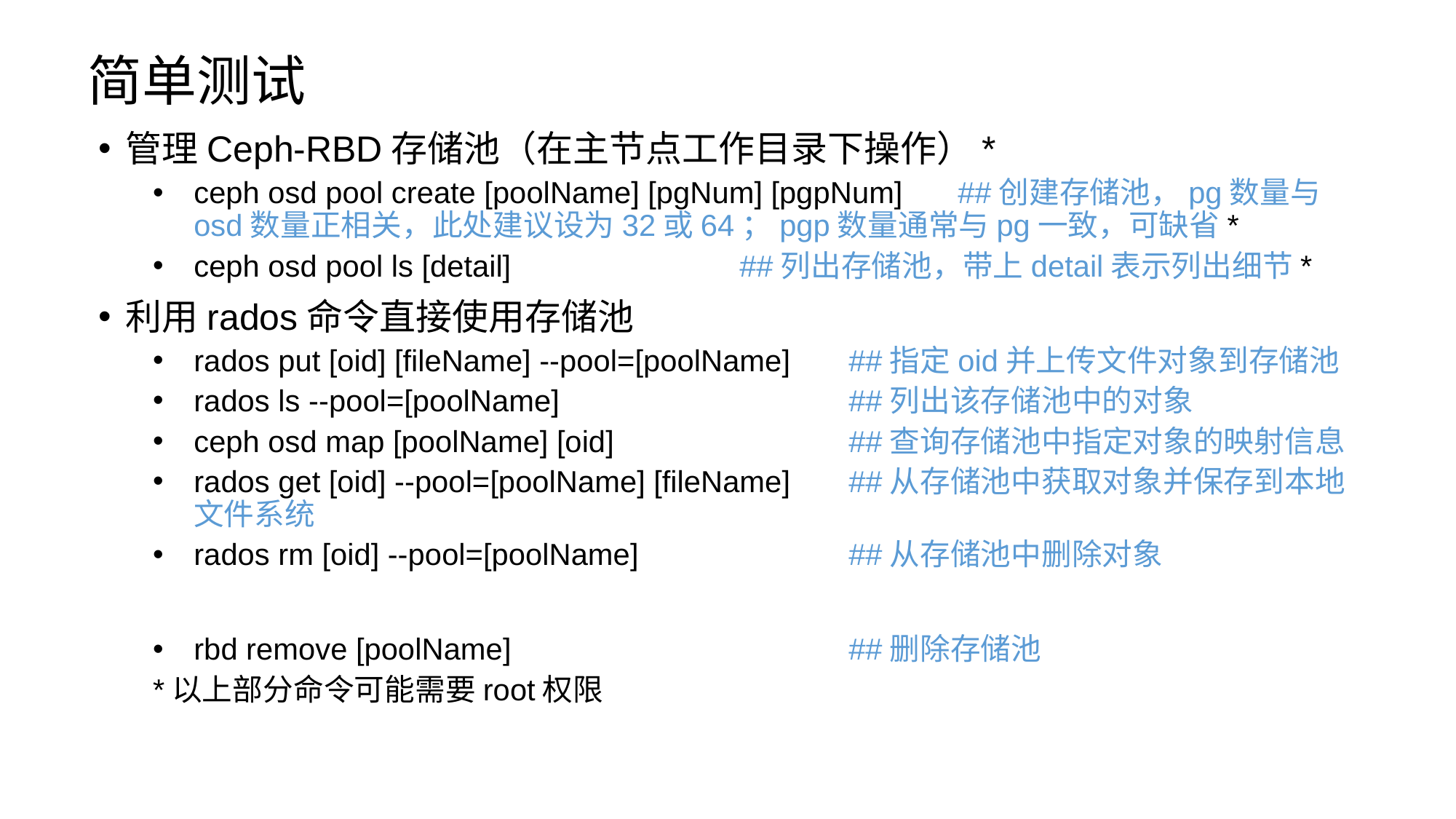

# 简单测试
管理Ceph-RBD存储池（在主节点工作目录下操作）*
ceph osd pool create [poolName] [pgNum] [pgpNum]	##创建存储池，pg数量与osd数量正相关，此处建议设为32或64；pgp数量通常与pg一致，可缺省*
ceph osd pool ls [detail]			##列出存储池，带上detail表示列出细节*
利用rados命令直接使用存储池
rados put [oid] [fileName] --pool=[poolName]	##指定oid并上传文件对象到存储池
rados ls --pool=[poolName]			##列出该存储池中的对象
ceph osd map [poolName] [oid]			##查询存储池中指定对象的映射信息
rados get [oid] --pool=[poolName] [fileName]	##从存储池中获取对象并保存到本地文件系统
rados rm [oid] --pool=[poolName]		##从存储池中删除对象

rbd remove [poolName]				##删除存储池
*以上部分命令可能需要root权限